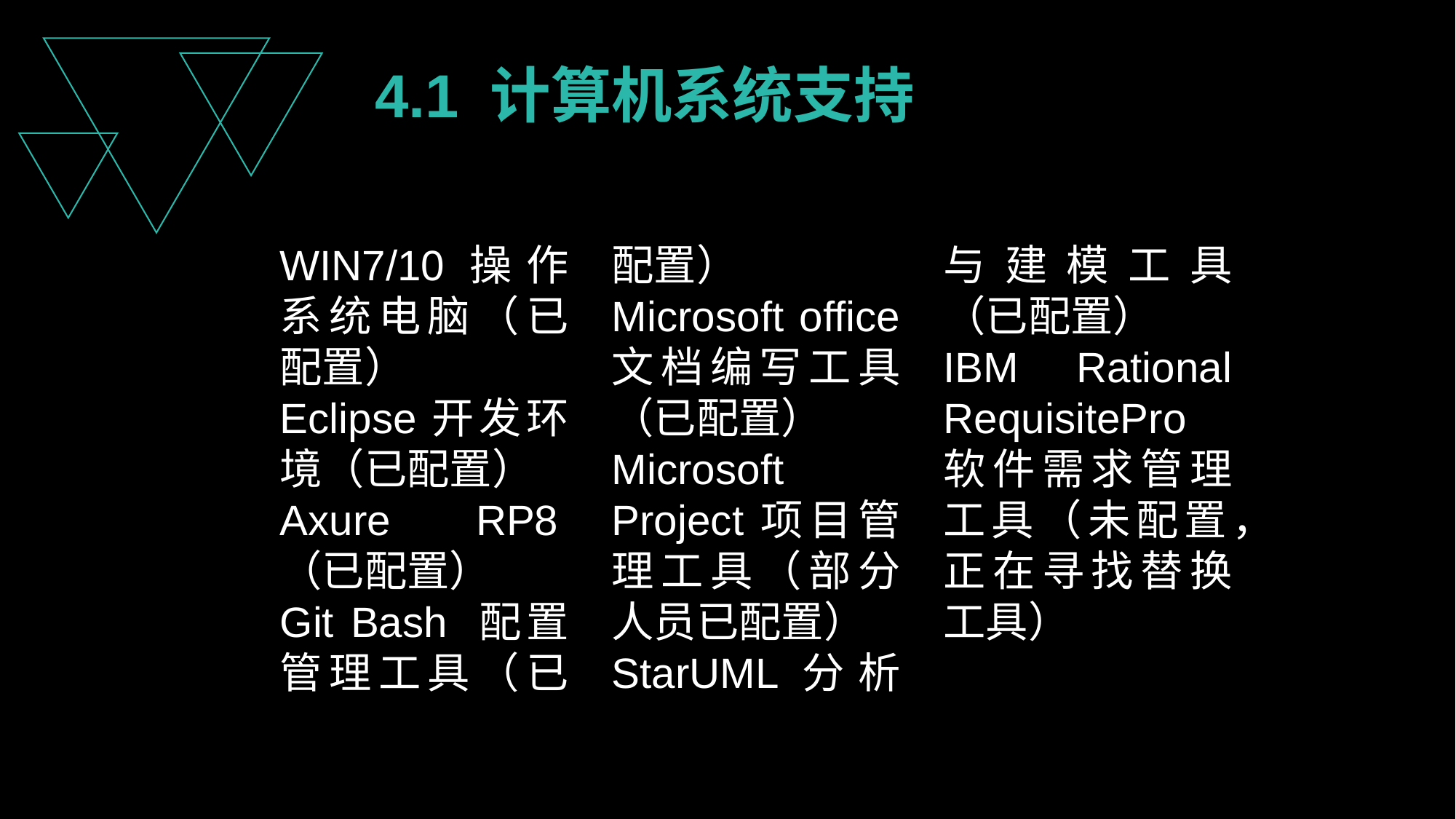

4.1 计算机系统支持

WIN7/10操作系统电脑（已配置）
Eclipse开发环境（已配置）
Axure RP8（已配置）
Git Bash 配置管理工具（已配置）
Microsoft office 文档编写工具（已配置）
Microsoft Project项目管理工具（部分人员已配置）
StarUML分析与建模工具（已配置）
IBM Rational RequisitePro 软件需求管理工具（未配置，正在寻找替换工具）